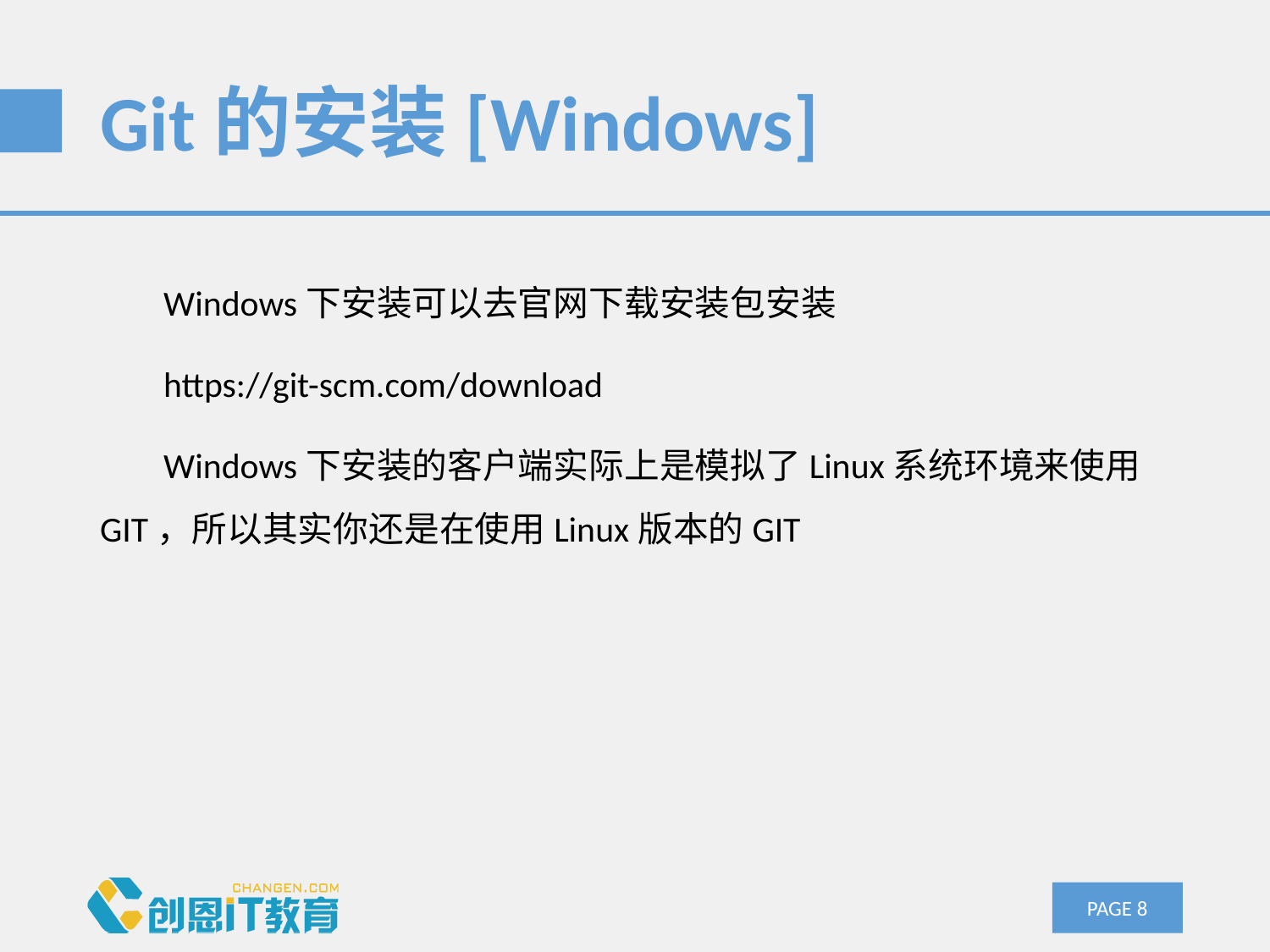

# Git的安装[Windows]
Windows下安装可以去官网下载安装包安装
https://git-scm.com/download
Windows下安装的客户端实际上是模拟了Linux系统环境来使用GIT，所以其实你还是在使用Linux版本的GIT
PAGE 8